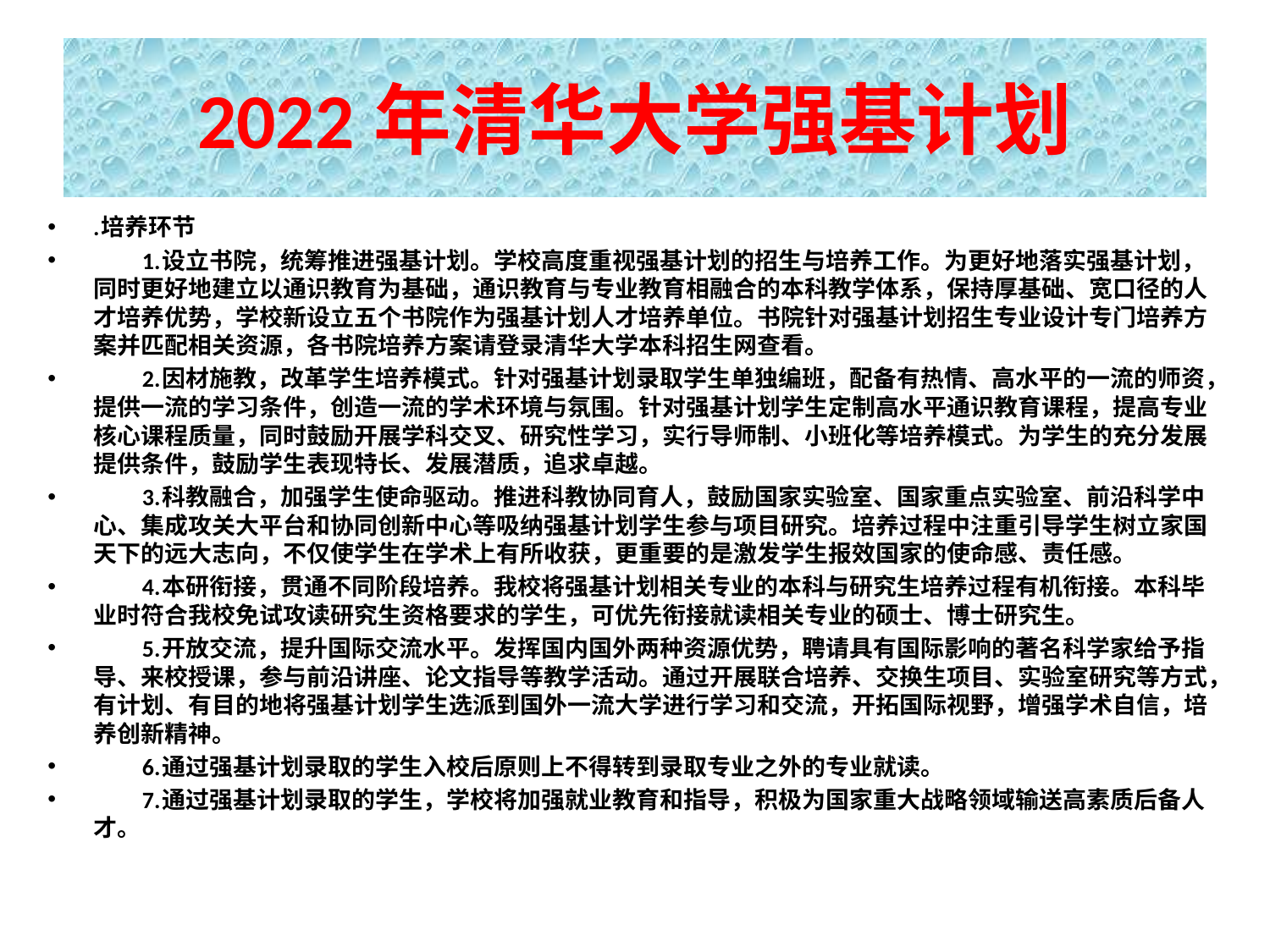

# 2022年清华大学强基计划
.培养环节
　　1.设立书院，统筹推进强基计划。学校高度重视强基计划的招生与培养工作。为更好地落实强基计划，同时更好地建立以通识教育为基础，通识教育与专业教育相融合的本科教学体系，保持厚基础、宽口径的人才培养优势，学校新设立五个书院作为强基计划人才培养单位。书院针对强基计划招生专业设计专门培养方案并匹配相关资源，各书院培养方案请登录清华大学本科招生网查看。
　　2.因材施教，改革学生培养模式。针对强基计划录取学生单独编班，配备有热情、高水平的一流的师资，提供一流的学习条件，创造一流的学术环境与氛围。针对强基计划学生定制高水平通识教育课程，提高专业核心课程质量，同时鼓励开展学科交叉、研究性学习，实行导师制、小班化等培养模式。为学生的充分发展提供条件，鼓励学生表现特长、发展潜质，追求卓越。
　　3.科教融合，加强学生使命驱动。推进科教协同育人，鼓励国家实验室、国家重点实验室、前沿科学中心、集成攻关大平台和协同创新中心等吸纳强基计划学生参与项目研究。培养过程中注重引导学生树立家国天下的远大志向，不仅使学生在学术上有所收获，更重要的是激发学生报效国家的使命感、责任感。
　　4.本研衔接，贯通不同阶段培养。我校将强基计划相关专业的本科与研究生培养过程有机衔接。本科毕业时符合我校免试攻读研究生资格要求的学生，可优先衔接就读相关专业的硕士、博士研究生。
　　5.开放交流，提升国际交流水平。发挥国内国外两种资源优势，聘请具有国际影响的著名科学家给予指导、来校授课，参与前沿讲座、论文指导等教学活动。通过开展联合培养、交换生项目、实验室研究等方式，有计划、有目的地将强基计划学生选派到国外一流大学进行学习和交流，开拓国际视野，增强学术自信，培养创新精神。
　　6.通过强基计划录取的学生入校后原则上不得转到录取专业之外的专业就读。
　　7.通过强基计划录取的学生，学校将加强就业教育和指导，积极为国家重大战略领域输送高素质后备人才。